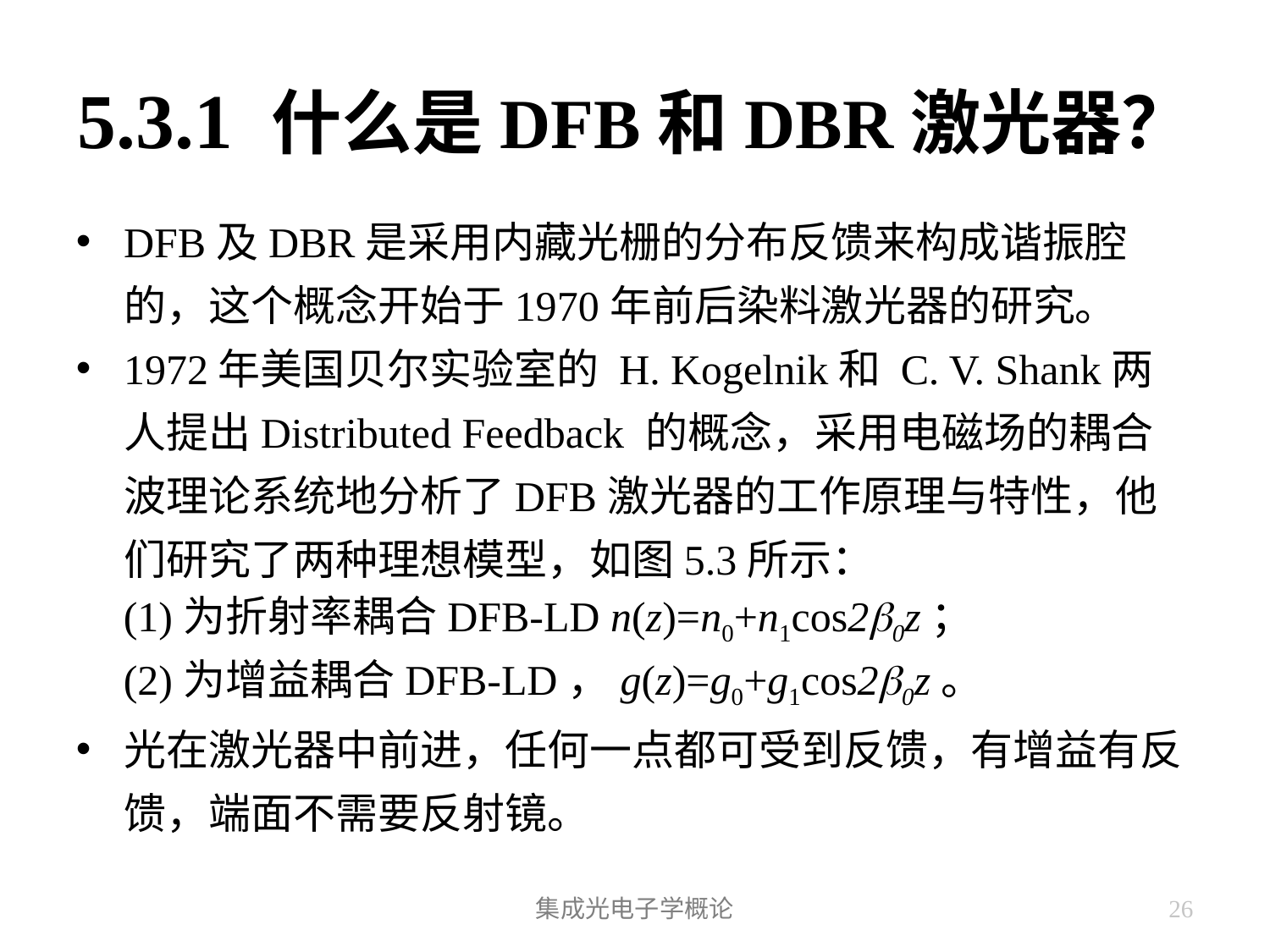

# 5.3.1 什么是DFB和DBR激光器？
DFB及DBR是采用内藏光栅的分布反馈来构成谐振腔的，这个概念开始于1970年前后染料激光器的研究。
1972年美国贝尔实验室的 H. Kogelnik和 C. V. Shank两人提出Distributed Feedback 的概念，采用电磁场的耦合波理论系统地分析了DFB激光器的工作原理与特性，他们研究了两种理想模型，如图5.3所示：
(1)为折射率耦合DFB-LD n(z)=n0+n1cos2β0z；
(2)为增益耦合DFB-LD，g(z)=g0+g1cos2β0z。
光在激光器中前进，任何一点都可受到反馈，有增益有反馈，端面不需要反射镜。

集成光电子学概论
26